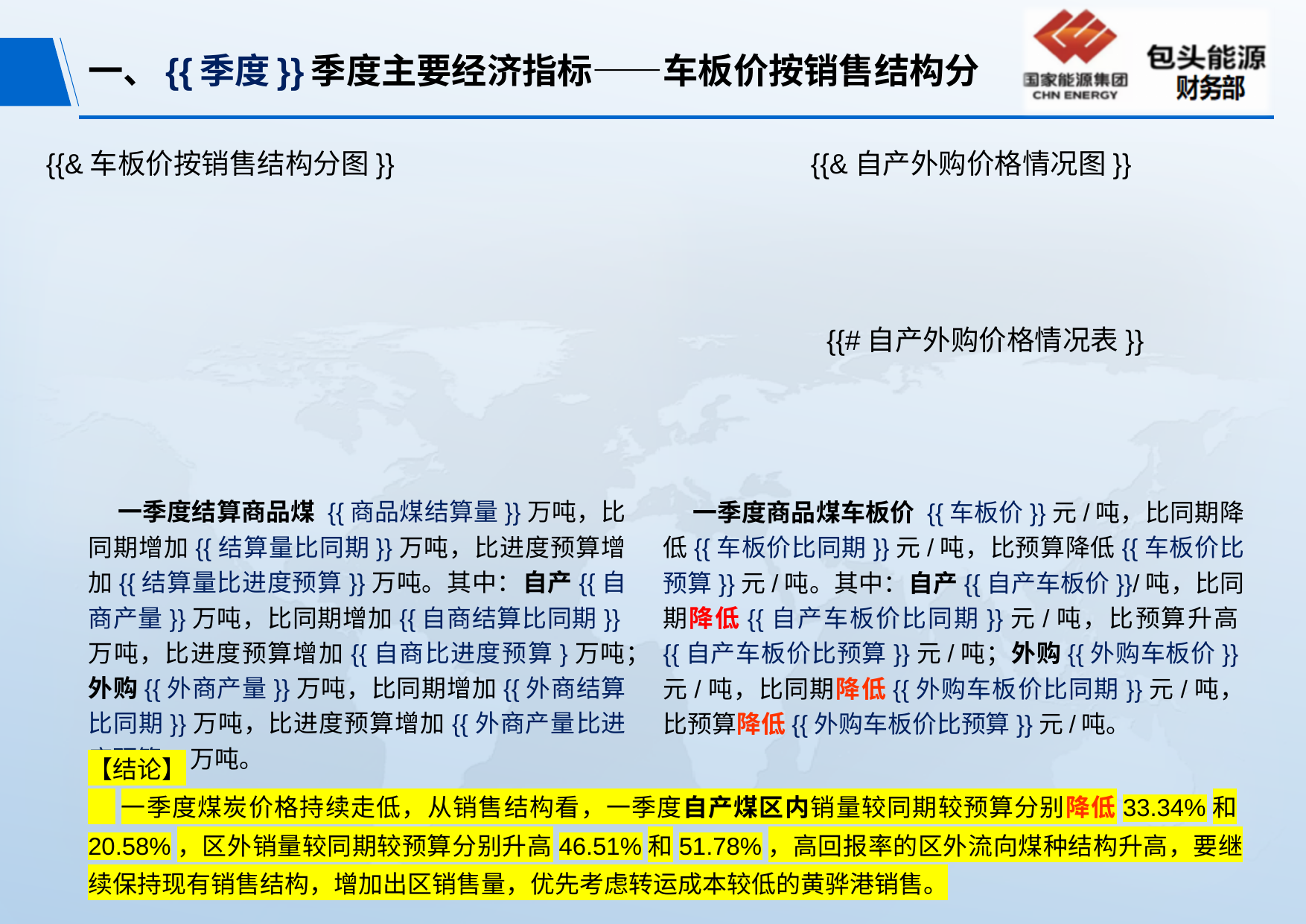

# 一、{{季度}}季度主要经济指标——车板价按销售结构分
{{&车板价按销售结构分图}}
{{&自产外购价格情况图}}
{{#自产外购价格情况表}}
    一季度结算商品煤 {{商品煤结算量}}万吨，比同期增加{{结算量比同期}}万吨，比进度预算增加{{结算量比进度预算}}万吨。其中：自产{{自商产量}}万吨，比同期增加{{自商结算比同期}}万吨，比进度预算增加{{自商比进度预算}万吨；外购{{外商产量}}万吨，比同期增加{{外商结算比同期}}万吨，比进度预算增加{{外商产量比进度预算}}万吨。
    一季度商品煤车板价 {{车板价}}元/吨，比同期降低{{车板价比同期}}元/吨，比预算降低{{车板价比预算}}元/吨。其中：自产{{自产车板价}}/吨，比同期降低{{自产车板价比同期}}元/吨，比预算升高{{自产车板价比预算}}元/吨；外购{{外购车板价}}元/吨，比同期降低{{外购车板价比同期}}元/吨，比预算降低{{外购车板价比预算}}元/吨。
【结论】
    一季度煤炭价格持续走低，从销售结构看，一季度自产煤区内销量较同期较预算分别降低33.34%和20.58%，区外销量较同期较预算分别升高46.51%和51.78%，高回报率的区外流向煤种结构升高，要继续保持现有销售结构，增加出区销售量，优先考虑转运成本较低的黄骅港销售。
10